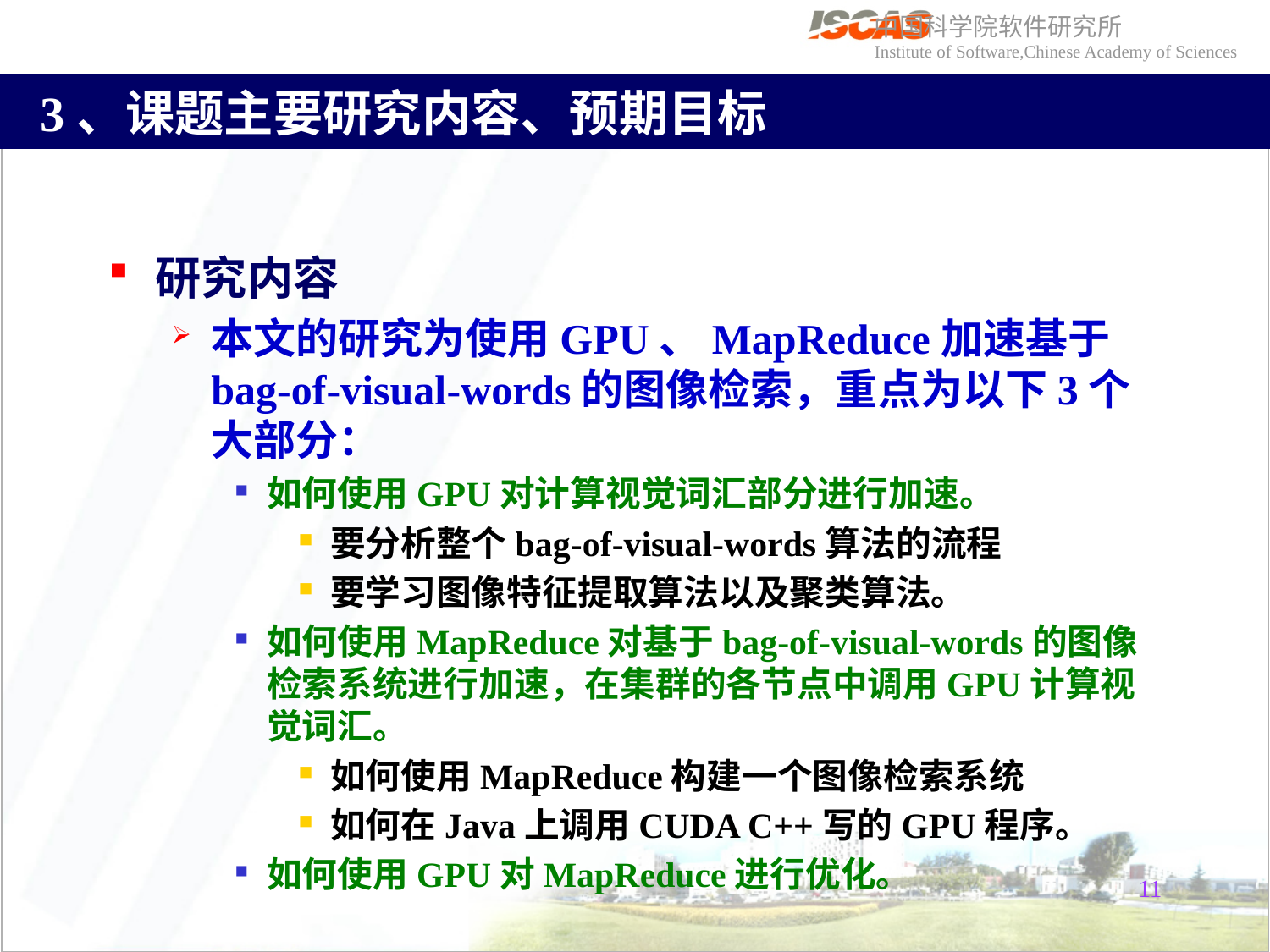

# 3、课题主要研究内容、预期目标
研究内容
本文的研究为使用GPU、MapReduce加速基于bag-of-visual-words的图像检索，重点为以下3个大部分：
如何使用GPU对计算视觉词汇部分进行加速。
要分析整个bag-of-visual-words算法的流程
要学习图像特征提取算法以及聚类算法。
如何使用MapReduce对基于bag-of-visual-words的图像检索系统进行加速，在集群的各节点中调用GPU计算视觉词汇。
如何使用MapReduce构建一个图像检索系统
如何在Java上调用CUDA C++写的GPU程序。
如何使用GPU对MapReduce进行优化。

11